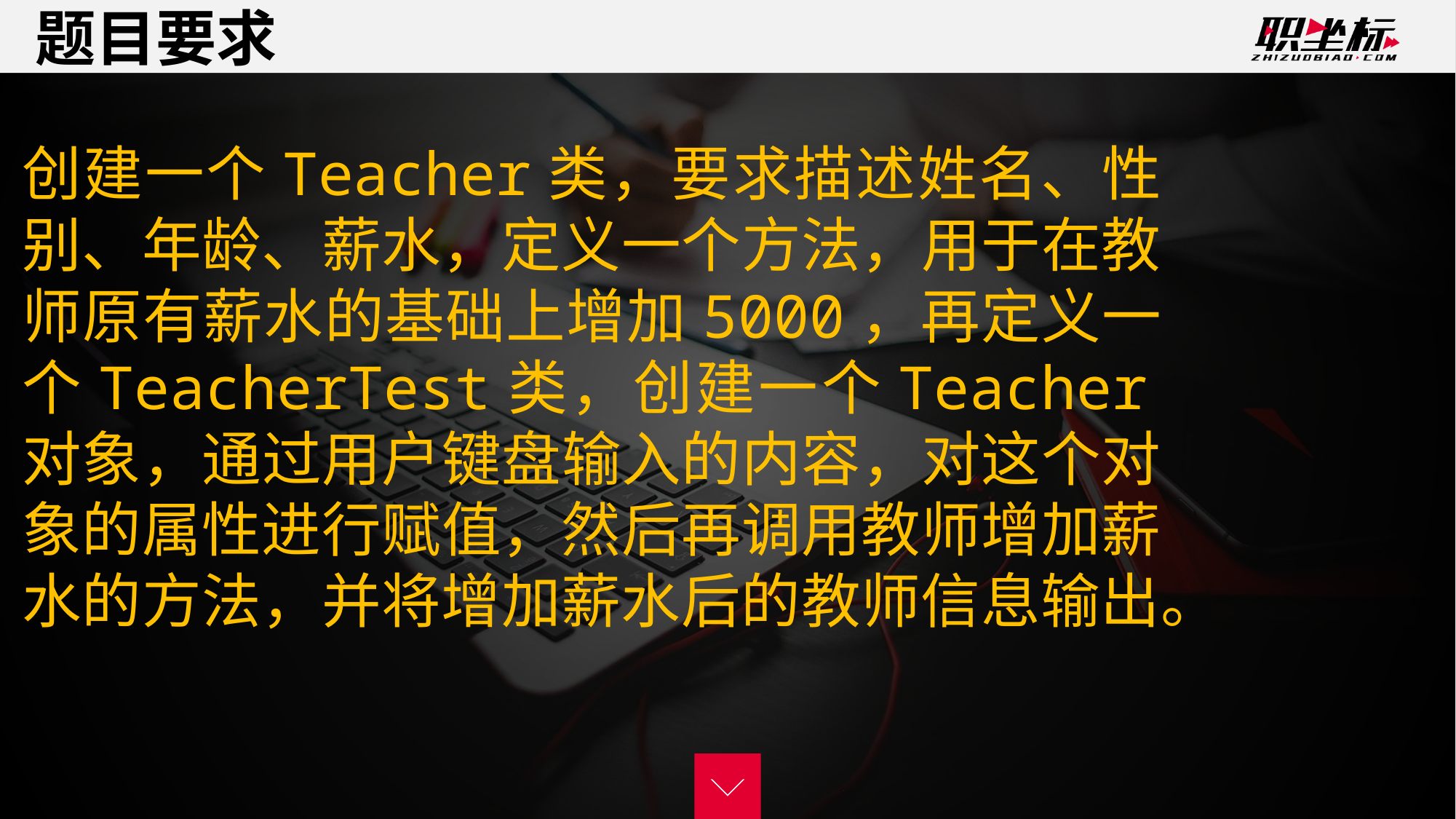

题目要求
创建一个Teacher类，要求描述姓名、性别、年龄、薪水，定义一个方法，用于在教师原有薪水的基础上增加5000，再定义一个TeacherTest类，创建一个Teacher对象，通过用户键盘输入的内容，对这个对象的属性进行赋值，然后再调用教师增加薪水的方法，并将增加薪水后的教师信息输出。